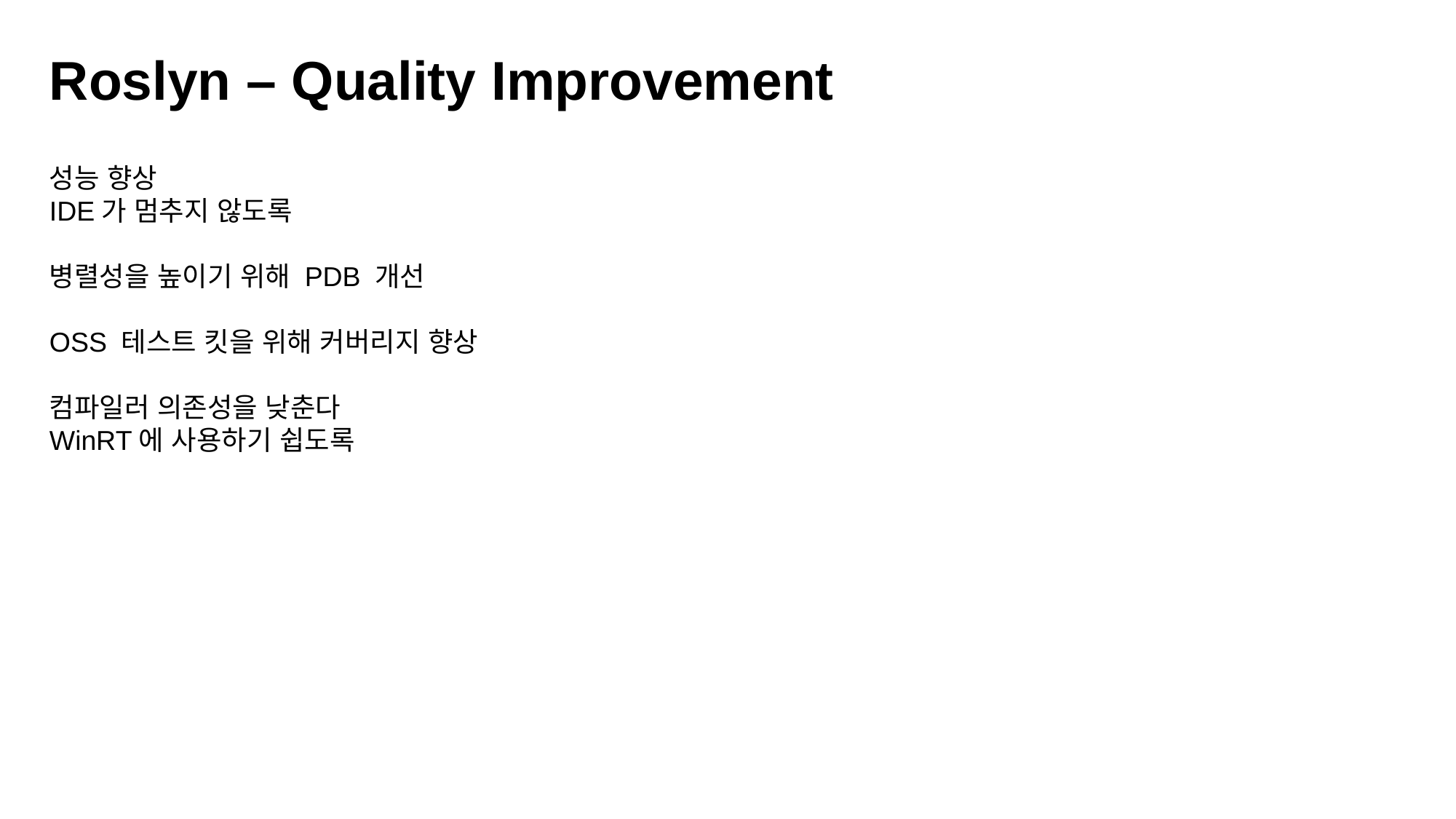

Roslyn – Quality Improvement
성능 향상
IDE가 멈추지 않도록
병렬성을 높이기 위해 PDB 개선
OSS 테스트 킷을 위해 커버리지 향상
컴파일러 의존성을 낮춘다
WinRT에 사용하기 쉽도록